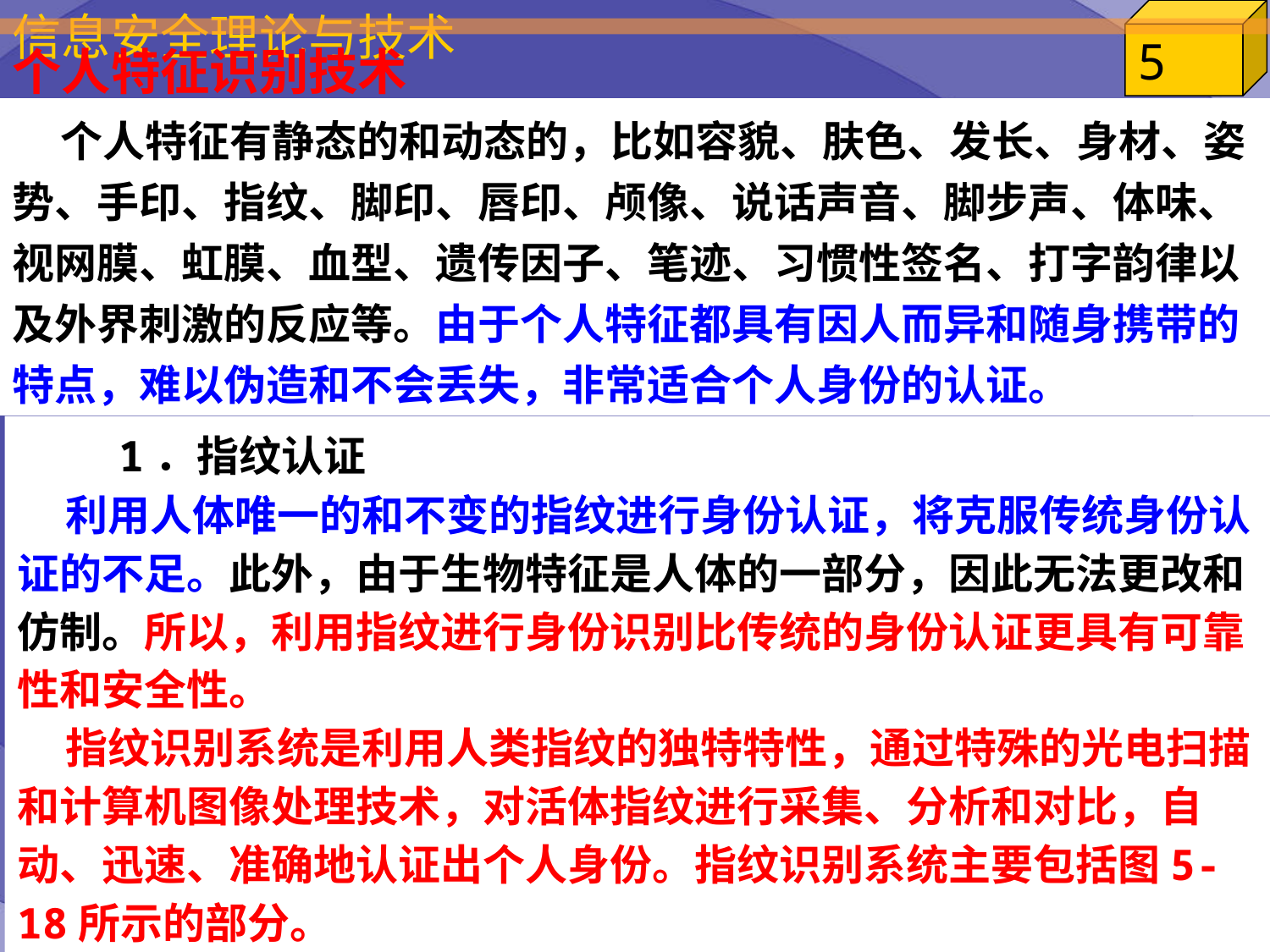

个人特征识别技术
    个人特征有静态的和动态的，比如容貌、肤色、发长、身材、姿势、手印、指纹、脚印、唇印、颅像、说话声音、脚步声、体味、视网膜、虹膜、血型、遗传因子、笔迹、习惯性签名、打字韵律以及外界刺激的反应等。由于个人特征都具有因人而异和随身携带的特点，难以伪造和不会丢失，非常适合个人身份的认证。
    1．指纹认证
    利用人体唯一的和不变的指纹进行身份认证，将克服传统身份认证的不足。此外，由于生物特征是人体的一部分，因此无法更改和仿制。所以，利用指纹进行身份识别比传统的身份认证更具有可靠性和安全性。
    指纹识别系统是利用人类指纹的独特特性，通过特殊的光电扫描和计算机图像处理技术，对活体指纹进行采集、分析和对比，自动、迅速、准确地认证出个人身份。指纹识别系统主要包括图5-18所示的部分。
73
2023/4/16